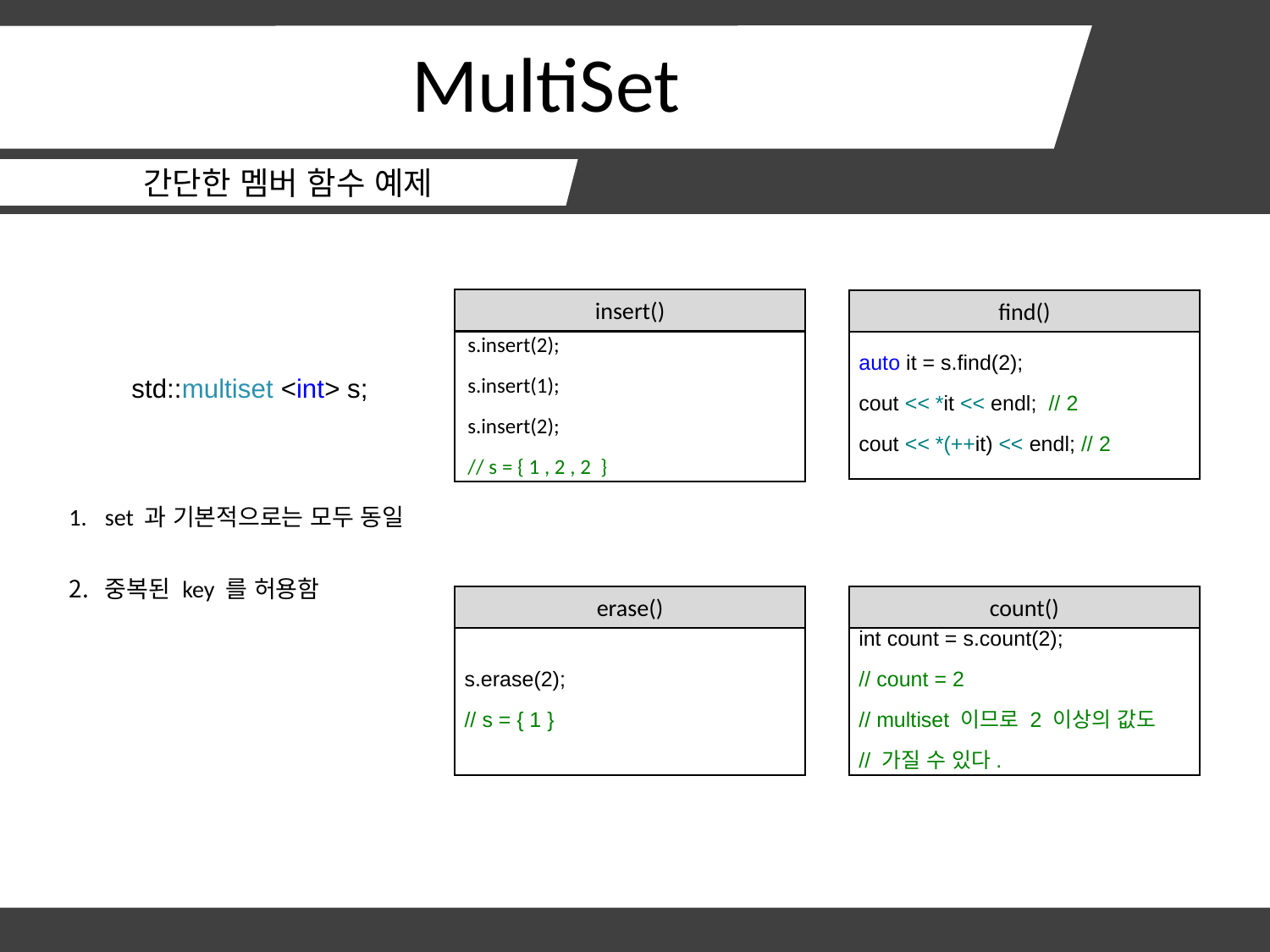

# MultiSet
간단한 멤버 함수 예제
insert()
find()
auto it = s.find(2);
cout << *it << endl;  // 2
cout << *(++it) << endl; // 2
std::multiset <int> s;
s.insert(2);
s.insert(1);
s.insert(2);
// s = { 1 , 2 , 2  }
set 과 기본적으로는 모두 동일
중복된 key 를 허용함
erase()
count()
s.erase(2);
// s = { 1 }
int count = s.count(2);
// count = 2
// multiset 이므로 2 이상의 값도
// 가질 수 있다.